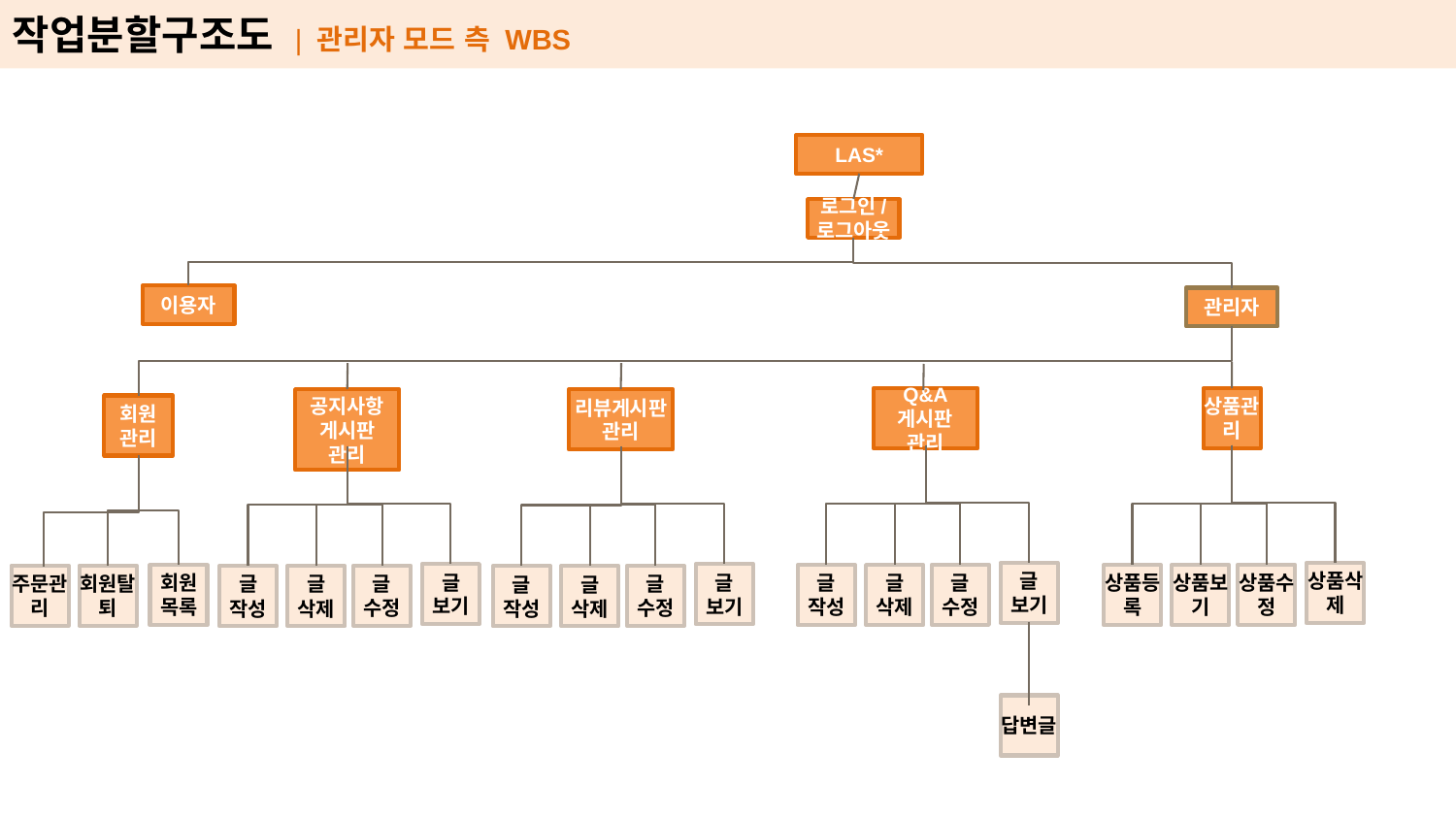

작업분할구조도 | 관리자 모드 측 WBS
기준선(좌)
기준선(우)

기준선(상)
LAS*
로그인/
로그아웃
이용자
관리자
Q&A
게시판
관리
상품관리
공지사항
게시판
관리
리뷰게시판
관리
회원
관리
글
보기
상품삭제
글
보기
글
보기
글
수정
상품수정
회원
목록
글
작성
글
삭제
상품등록
상품보기
주문관리
회원탈퇴
글
수정
글
수정
글
작성
글
삭제
글
작성
글
삭제
답변글
기준선(하)